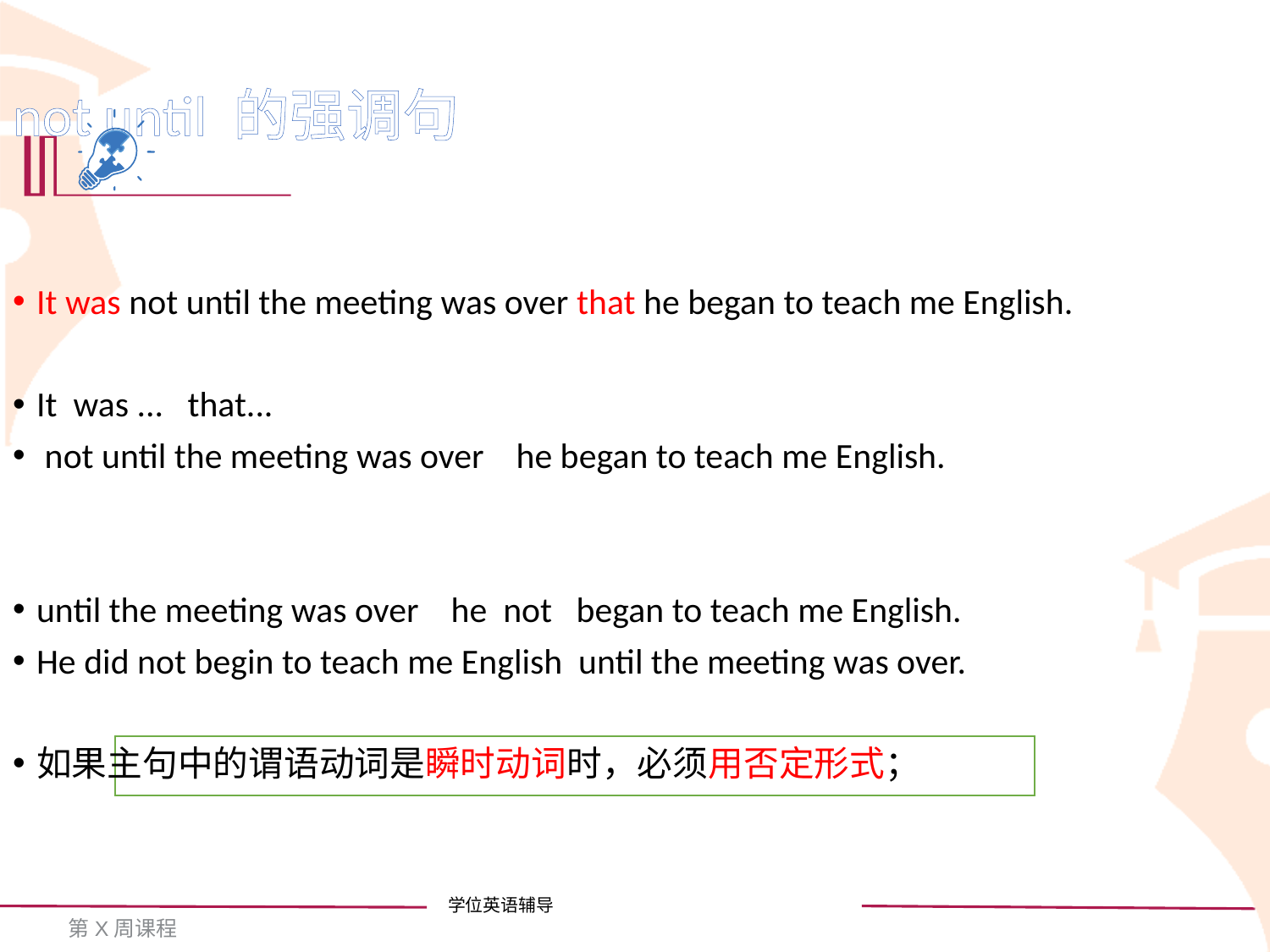

not until 的强调句

It was not until the meeting was over that he began to teach me English.

It  was ...   that...
 not until the meeting was over    he began to teach me English.

until the meeting was over    he  not   began to teach me English.
He did not begin to teach me English  until the meeting was over.

如果主句中的谓语动词是瞬时动词时，必须用否定形式；